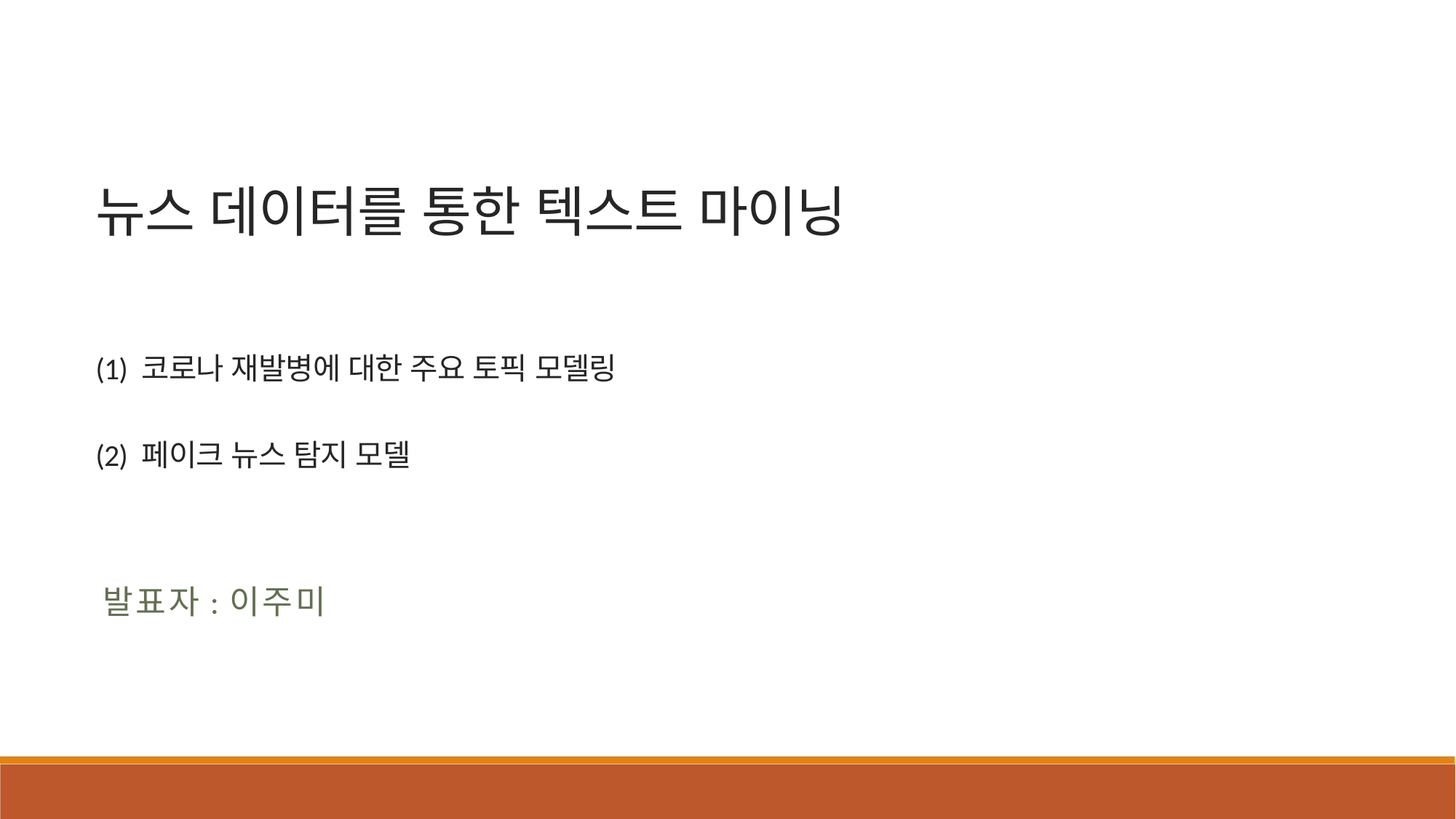

# 뉴스 데이터를 통한 텍스트 마이닝 (1) 코로나 재발병에 대한 주요 토픽 모델링 (2) 페이크 뉴스 탐지 모델

발표자:이주미